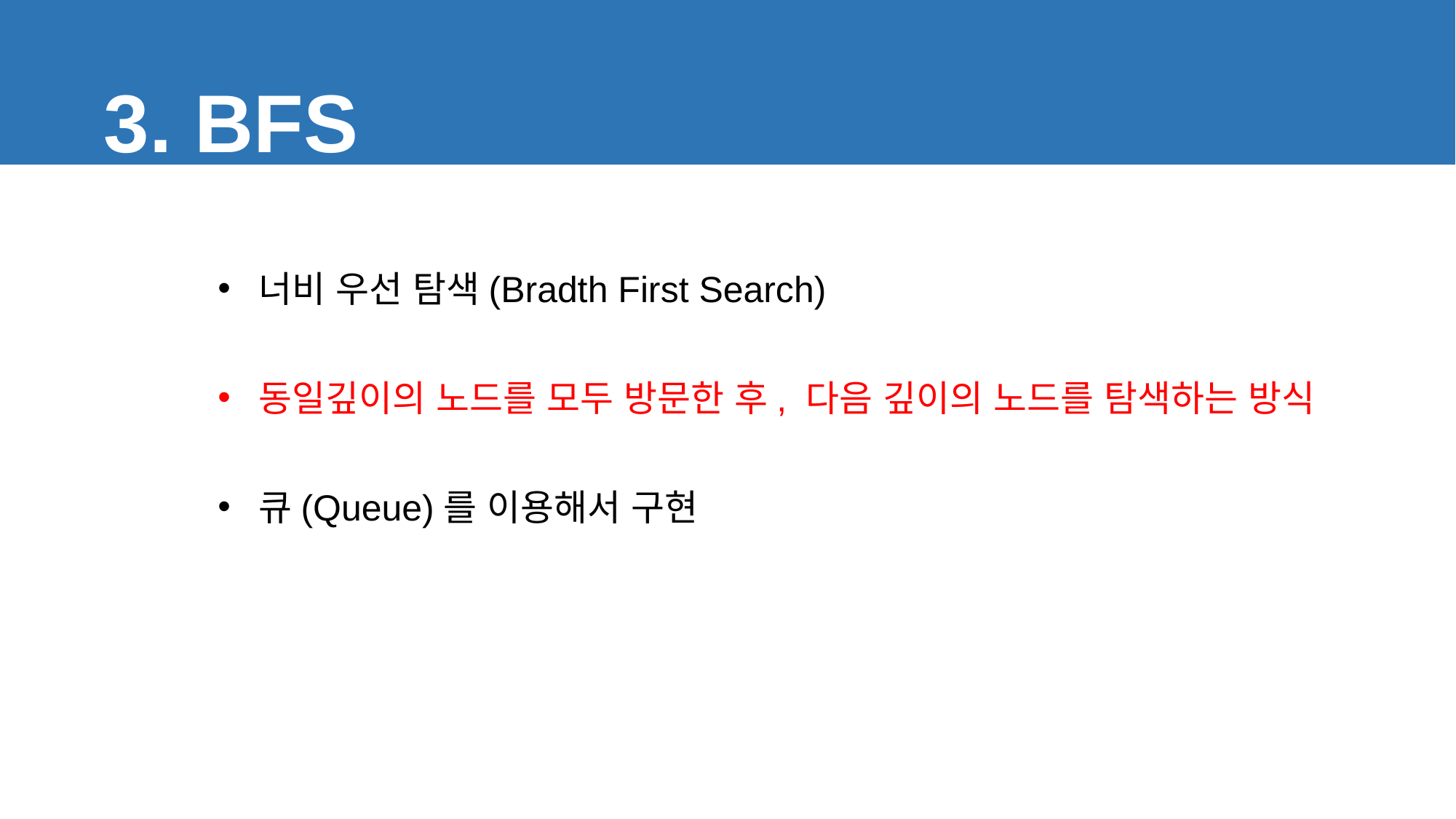

3. BFS
너비 우선 탐색(Bradth First Search)
동일깊이의 노드를 모두 방문한 후, 다음 깊이의 노드를 탐색하는 방식
큐(Queue)를 이용해서 구현